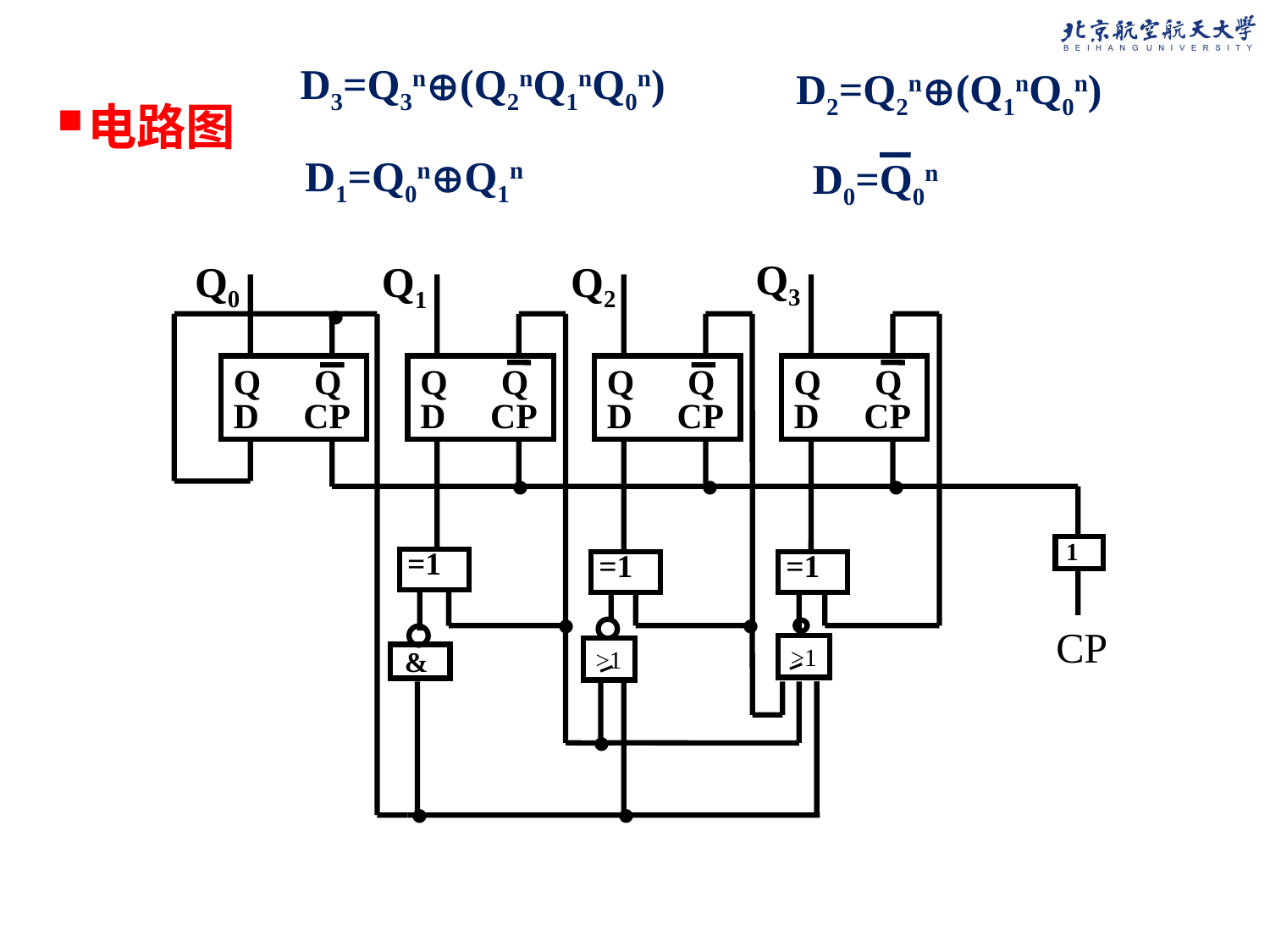

D3=Q3n⊕(Q2nQ1nQ0n)
D2=Q2n⊕(Q1nQ0n)
D1=Q0n⊕Q1n
D0=Q0n

电路图
.
Q3
Q0
Q2
Q1

Q      Q
D     CP
Q      Q
D     CP
Q      Q
D     CP
Q      Q
D     CP

.
.
.

1

=1

=1

=1

.
.

CP

>1

&
>1

.

.
.

17